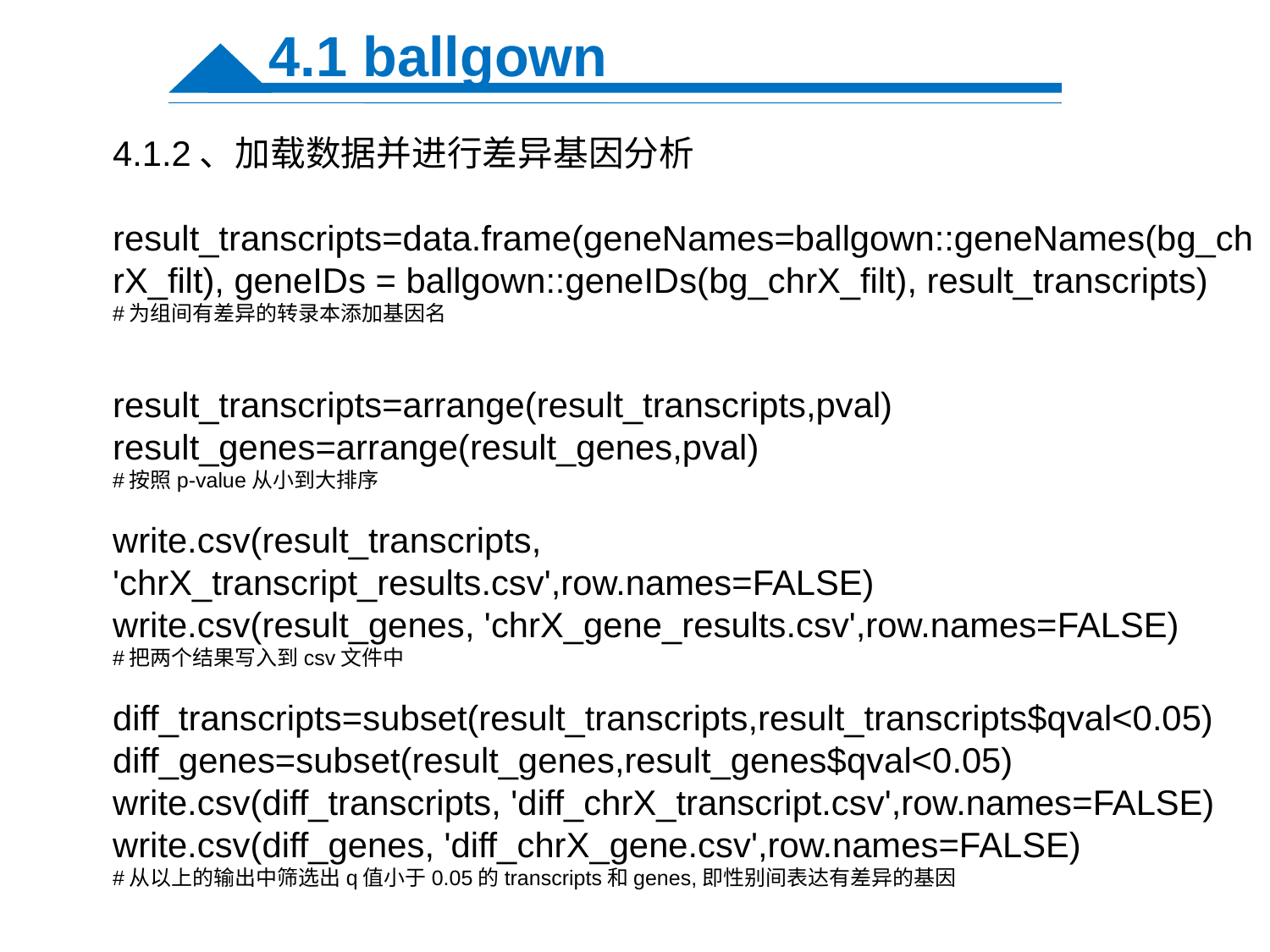

4.1 ballgown

4.1.2、加载数据并进行差异基因分析

result_transcripts=data.frame(geneNames=ballgown::geneNames(bg_chrX_filt), geneIDs = ballgown::geneIDs(bg_chrX_filt), result_transcripts)
#为组间有差异的转录本添加基因名
result_transcripts=arrange(result_transcripts,pval)
result_genes=arrange(result_genes,pval)
#按照p-value从小到大排序

write.csv(result_transcripts, 'chrX_transcript_results.csv',row.names=FALSE)
write.csv(result_genes, 'chrX_gene_results.csv',row.names=FALSE)
#把两个结果写入到csv文件中

diff_transcripts=subset(result_transcripts,result_transcripts$qval<0.05)
diff_genes=subset(result_genes,result_genes$qval<0.05)
write.csv(diff_transcripts, 'diff_chrX_transcript.csv',row.names=FALSE)
write.csv(diff_genes, 'diff_chrX_gene.csv',row.names=FALSE)
#从以上的输出中筛选出q值小于0.05的transcripts和genes,即性别间表达有差异的基因